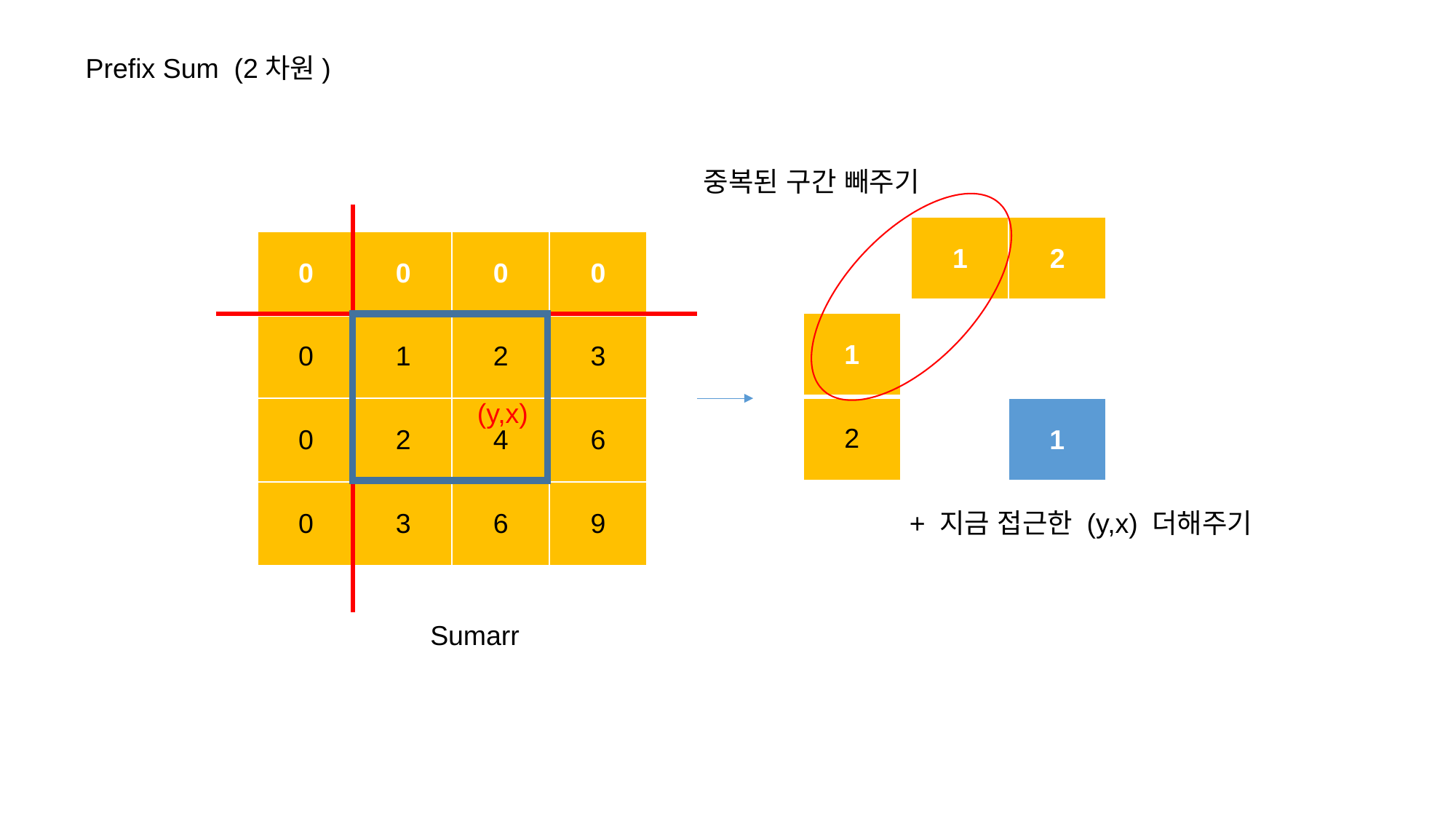

Prefix Sum  (2차원)
중복된 구간 빼주기

| 1 | 2 |
| --- | --- |
| 0 | 0 | 0 | 0 |
| --- | --- | --- | --- |
| 0 | 1 | 2 | 3 |
| 0 | 2 | 4 | 6 |
| 0 | 3 | 6 | 9 |
| 1 |
| --- |
| 2 |

(y,x)
| 1 |
| --- |
+ 지금 접근한 (y,x) 더해주기
Sumarr